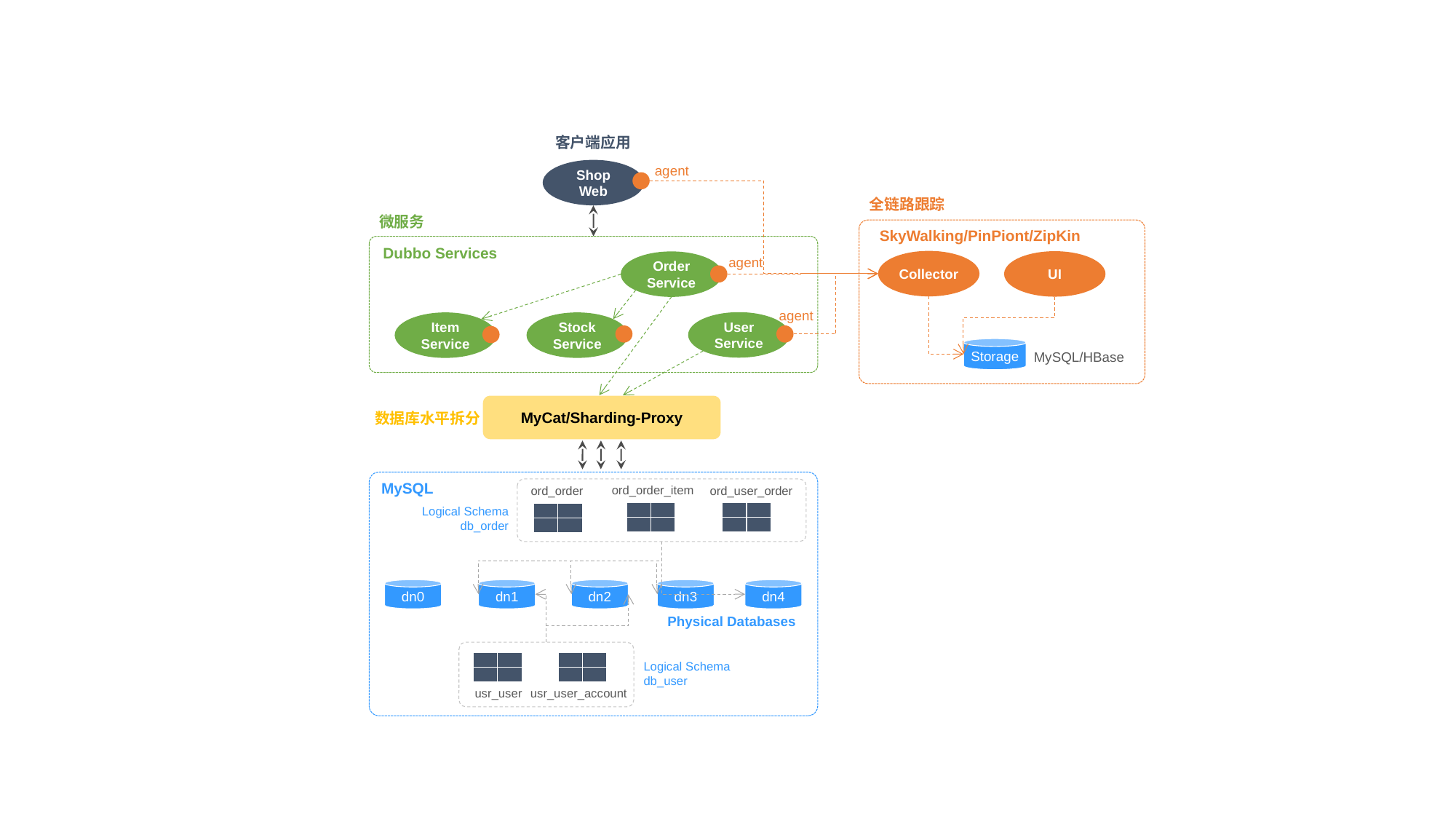

客户端应用
agent
Shop
Web

全链路跟踪
微服务

SkyWalking/PinPiont/ZipKin

Dubbo Services
agent
Collector
UI
Order
Service

agent
User
Service
Item
Service
Stock
Service

Storage
MySQL/HBase

MyCat/Sharding-Proxy
数据库水平拆分

MySQL
ord_order_item
ord_order
ord_user_order

Logical Schema
db_order

dn0
dn1
dn2
dn3
dn4
Physical Databases

Logical Schema
db_user
usr_user
usr_user_account